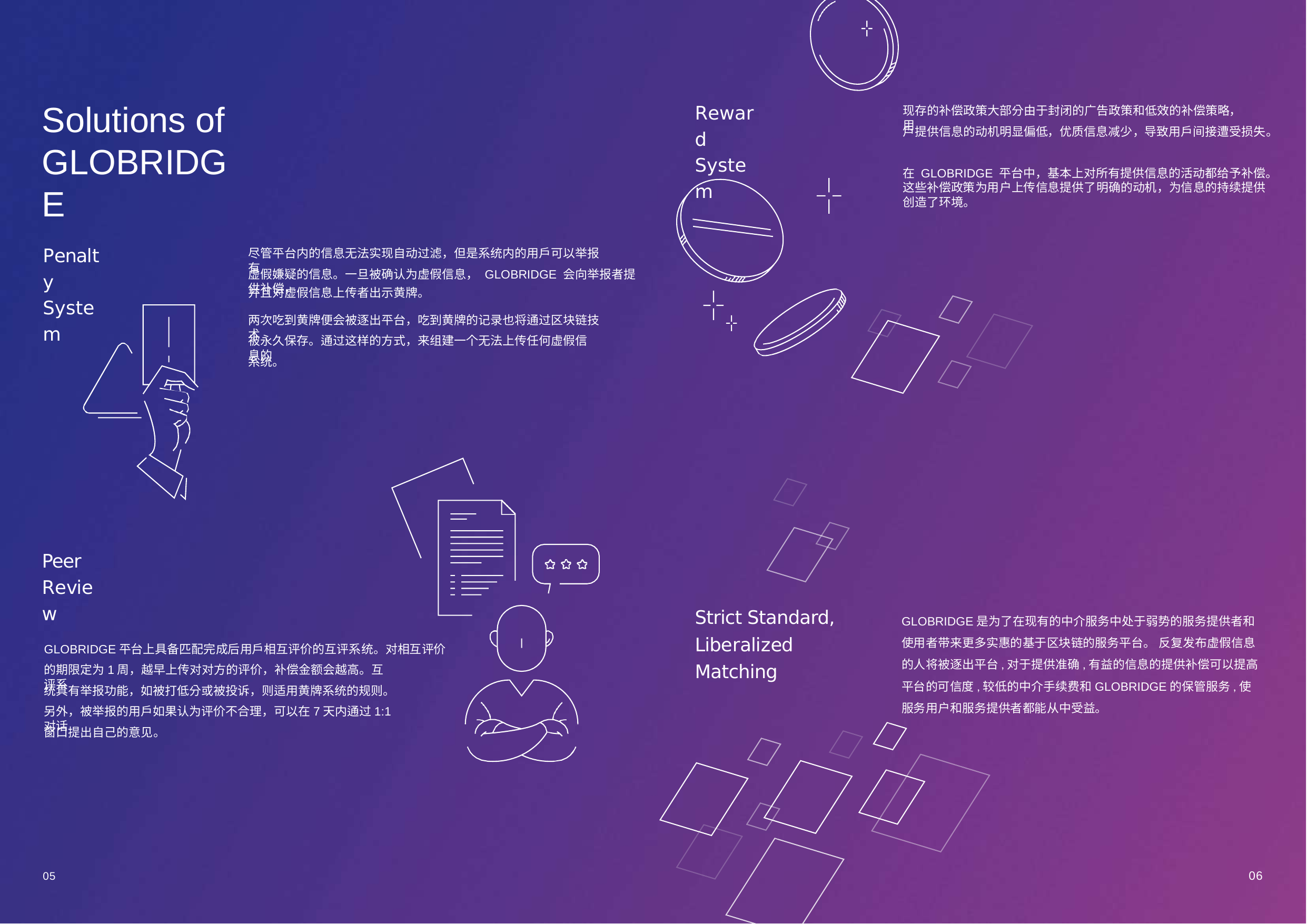

# Solutions of GLOBRIDGE
Reward  System
现存的补偿政策大部分由于封闭的广告政策和低效的补偿策略，用
户提供信息的动机明显偏低，优质信息减少，导致用户间接遭受损失。
在 GLOBRIDGE 平台中，基本上对所有提供信息的活动都给予补偿。这些补偿政策为用户上传信息提供了明确的动机，为信息的持续提供创造了环境。

Penalty  System
尽管平台内的信息无法实现自动过滤，但是系统内的用户可以举报有
虚假嫌疑的信息。一旦被确认为虚假信息， GLOBRIDGE 会向举报者提供补偿，
并且对虚假信息上传者出示黄牌。
两次吃到黄牌便会被逐出平台，吃到黄牌的记录也将通过区块链技术
被永久保存。通过这样的方式，来组建一个无法上传任何虚假信息的
系统。
Peer  Review
Strict Standard,
Liberalized
Matching
GLOBRIDGE是为了在现有的中介服务中处于弱势的服务提供者和使用者带来更多实惠的基于区块链的服务平台。 反复发布虚假信息的人将被逐出平台,对于提供准确,有益的信息的提供补偿可以提高平台的可信度,较低的中介手续费和GLOBRIDGE的保管服务,使服务用户和服务提供者都能从中受益。
GLOBRIDGE平台上具备匹配完成后用户相互评价的互评系统。对相互评价
的期限定为1周，越早上传对对方的评价，补偿金额会越高。互评系
统具有举报功能，如被打低分或被投诉，则适用黄牌系统的规则。
另外，被举报的用户如果认为评价不合理，可以在7天内通过1:1对话
窗口提出自己的意见。
06
05